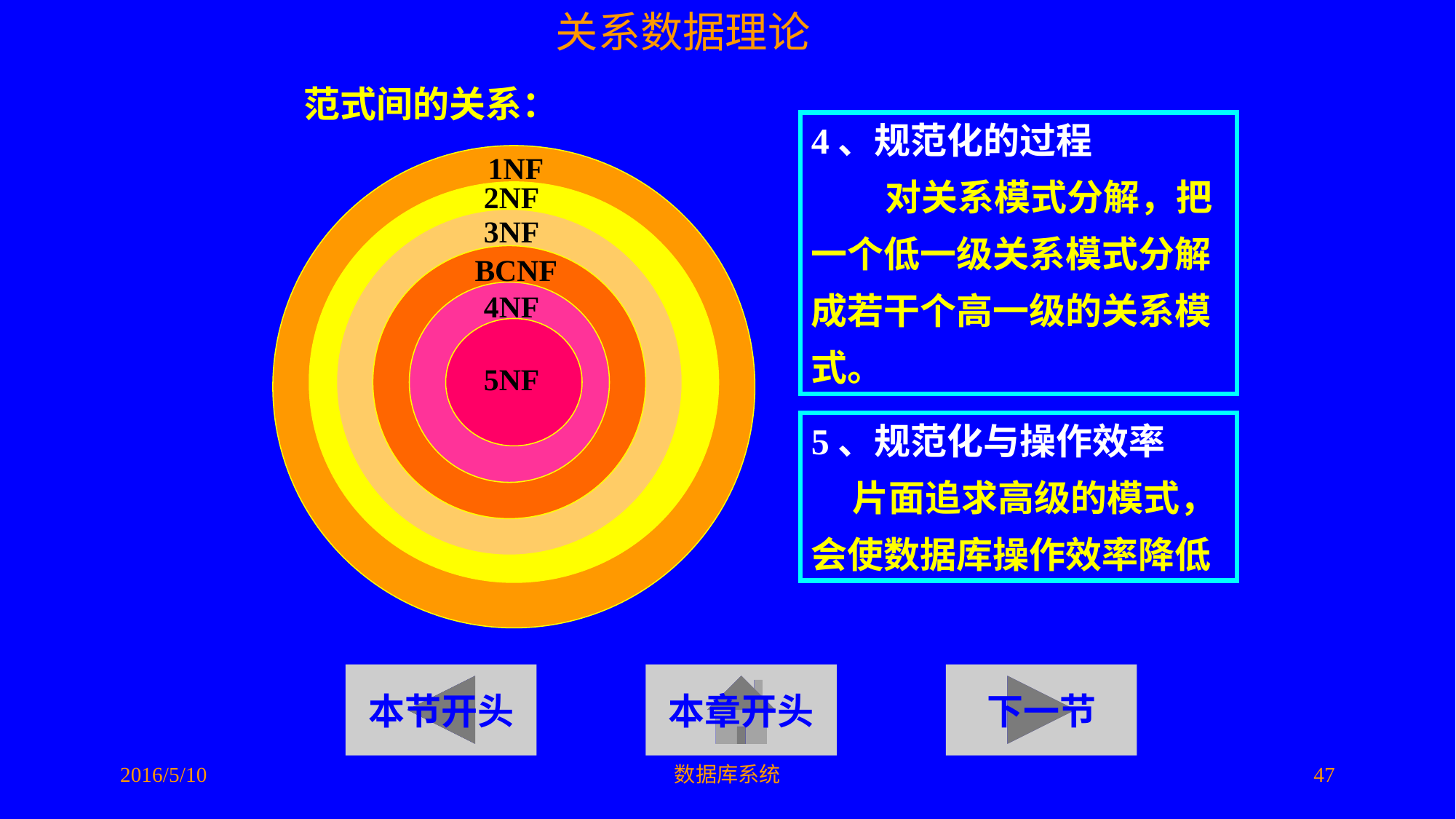

范式间的关系：
4、规范化的过程
        对关系模式分解，把一个低一级关系模式分解成若干个高一级的关系模式。
1NF

2NF

3NF

BCNF

4NF

5NF
5、规范化与操作效率
    片面追求高级的模式，会使数据库操作效率降低
本节开头
本章开头
下一节
2016/5/10
数据库系统
47